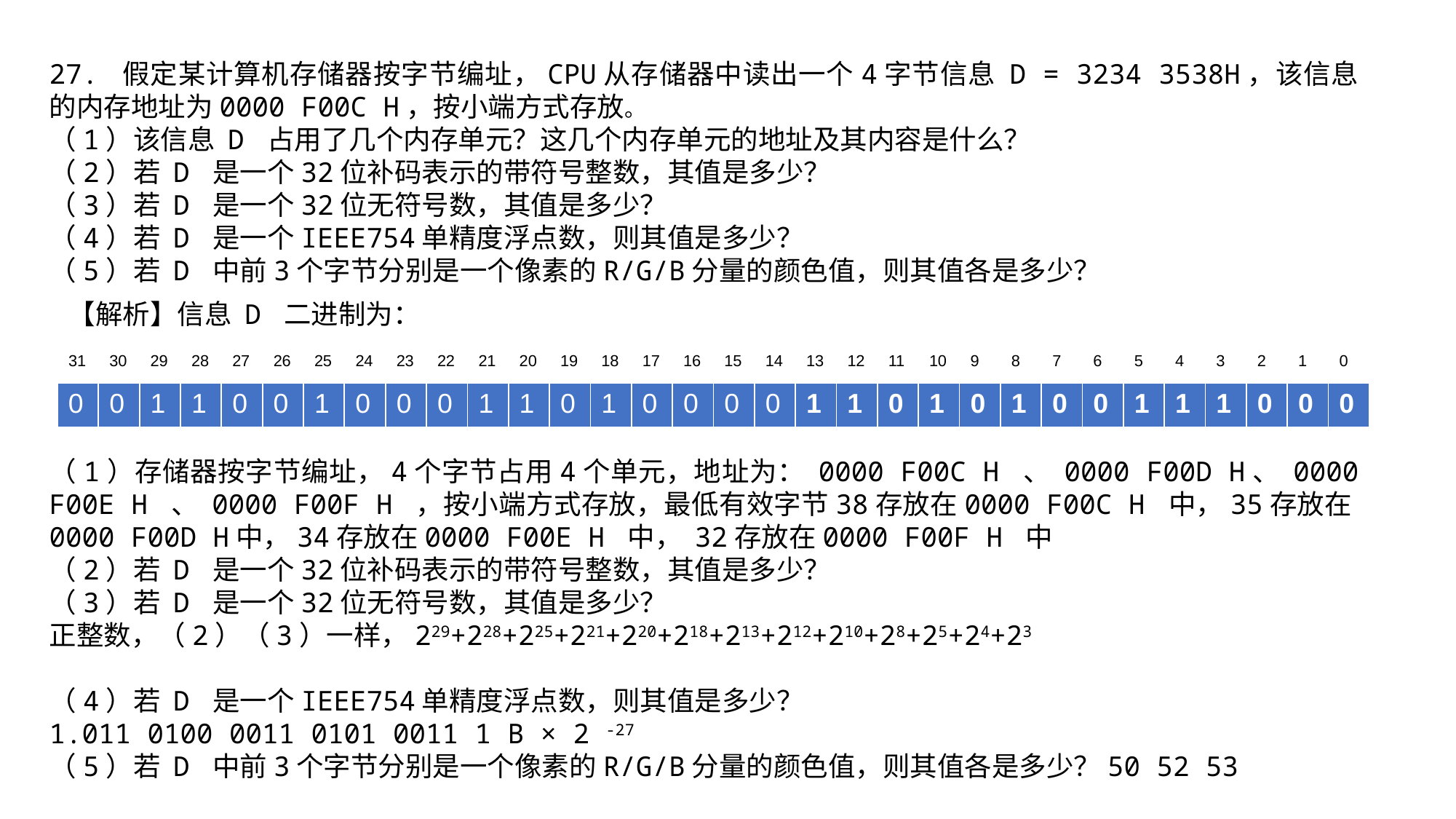

27. 假定某计算机存储器按字节编址，CPU从存储器中读出一个4字节信息 D = 3234 3538H，该信息的内存地址为0000 F00C H，按小端方式存放。
（1）该信息 D 占用了几个内存单元？这几个内存单元的地址及其内容是什么？
（2）若 D 是一个32位补码表示的带符号整数，其值是多少？
（3）若 D 是一个32位无符号数，其值是多少？
（4）若 D 是一个IEEE754单精度浮点数，则其值是多少？
（5）若 D 中前3个字节分别是一个像素的R/G/B分量的颜色值，则其值各是多少？
【解析】信息 D 二进制为：
| 31 | 30 | 29 | 28 | 27 | 26 | 25 | 24 | 23 | 22 | 21 | 20 | 19 | 18 | 17 | 16 | 15 | 14 | 13 | 12 | 11 | 10 | 9 | 8 | 7 | 6 | 5 | 4 | 3 | 2 | 1 | 0 |
| --- | --- | --- | --- | --- | --- | --- | --- | --- | --- | --- | --- | --- | --- | --- | --- | --- | --- | --- | --- | --- | --- | --- | --- | --- | --- | --- | --- | --- | --- | --- | --- |
| 0 | 0 | 1 | 1 | 0 | 0 | 1 | 0 | 0 | 0 | 1 | 1 | 0 | 1 | 0 | 0 | 0 | 0 | 1 | 1 | 0 | 1 | 0 | 1 | 0 | 0 | 1 | 1 | 1 | 0 | 0 | 0 |
| --- | --- | --- | --- | --- | --- | --- | --- | --- | --- | --- | --- | --- | --- | --- | --- | --- | --- | --- | --- | --- | --- | --- | --- | --- | --- | --- | --- | --- | --- | --- | --- |
（1）存储器按字节编址，4个字节占用4个单元，地址为： 0000 F00C H 、 0000 F00D H、 0000 F00E H 、 0000 F00F H ，按小端方式存放，最低有效字节38存放在0000 F00C H 中，35存放在0000 F00D H中，34存放在0000 F00E H 中， 32存放在0000 F00F H 中
（2）若 D 是一个32位补码表示的带符号整数，其值是多少？
（3）若 D 是一个32位无符号数，其值是多少？
正整数，（2）（3）一样，229+228+225+221+220+218+213+212+210+28+25+24+23

（4）若 D 是一个IEEE754单精度浮点数，则其值是多少？
1.011 0100 0011 0101 0011 1 B × 2 -27
（5）若 D 中前3个字节分别是一个像素的R/G/B分量的颜色值，则其值各是多少？50 52 53